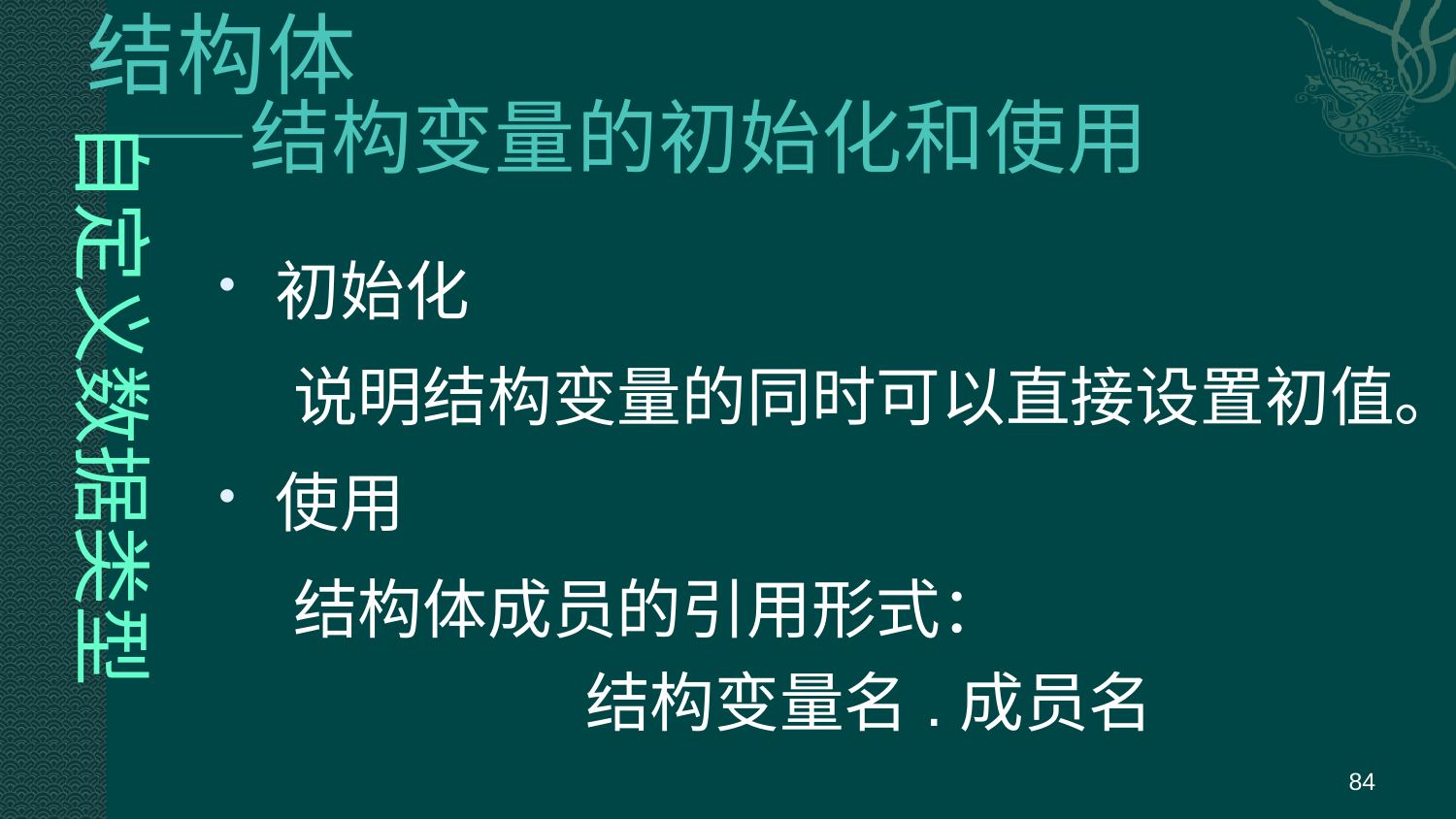

# 结构体 ——结构变量的初始化和使用
自定义数据类型
初始化
说明结构变量的同时可以直接设置初值。
使用
结构体成员的引用形式：
                 结构变量名.成员名
84